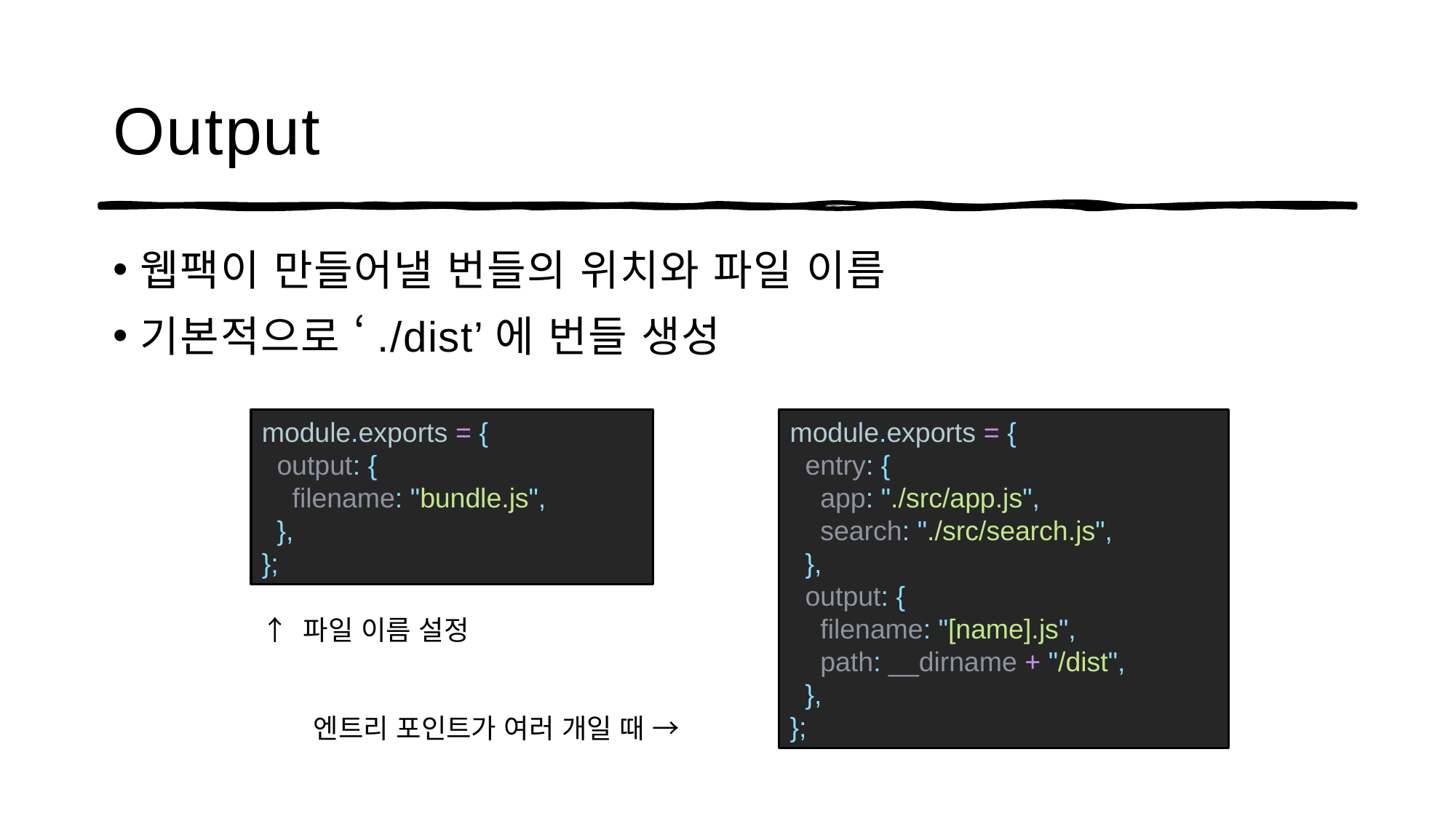

# Output
웹팩이 만들어낼 번들의 위치와 파일 이름
기본적으로 ‘./dist’에 번들 생성

module.exports = {
  output: {
    filename: "bundle.js",
  },
};
module.exports = {
  entry: {
    app: "./src/app.js",
    search: "./src/search.js",
  },
  output: {
    filename: "[name].js",
    path: __dirname + "/dist",
  },
};
↑ 파일 이름 설정

엔트리 포인트가 여러 개일 때 →